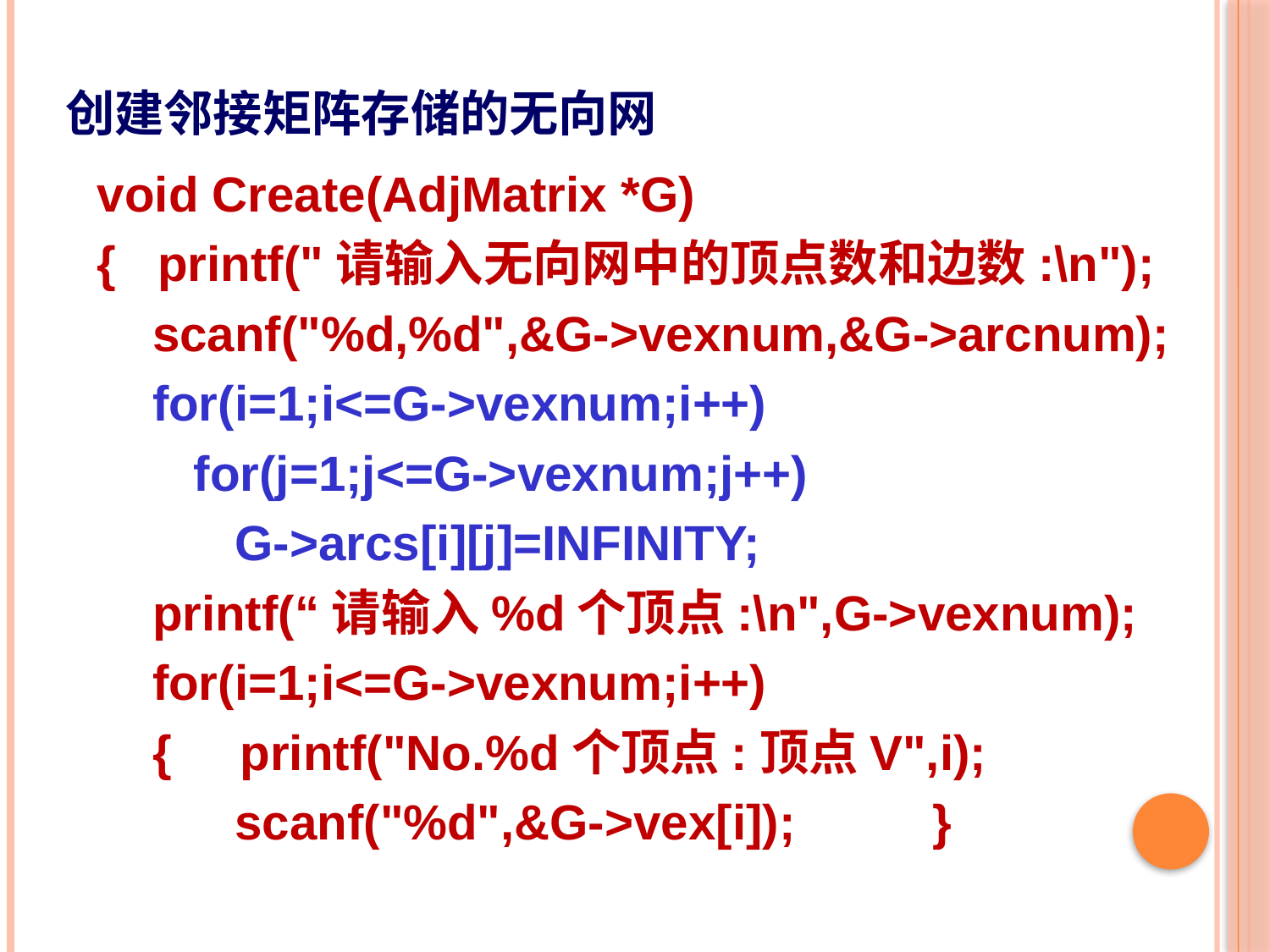

创建邻接矩阵存储的无向网
void Create(AdjMatrix *G)
{   printf("请输入无向网中的顶点数和边数:\n");
    scanf("%d,%d",&G->vexnum,&G->arcnum);
    for(i=1;i<=G->vexnum;i++)
       for(j=1;j<=G->vexnum;j++)
          G->arcs[i][j]=INFINITY;
    printf(“请输入%d个顶点:\n",G->vexnum);
    for(i=1;i<=G->vexnum;i++)
    {     printf("No.%d个顶点:顶点V",i);
          scanf("%d",&G->vex[i]);          }